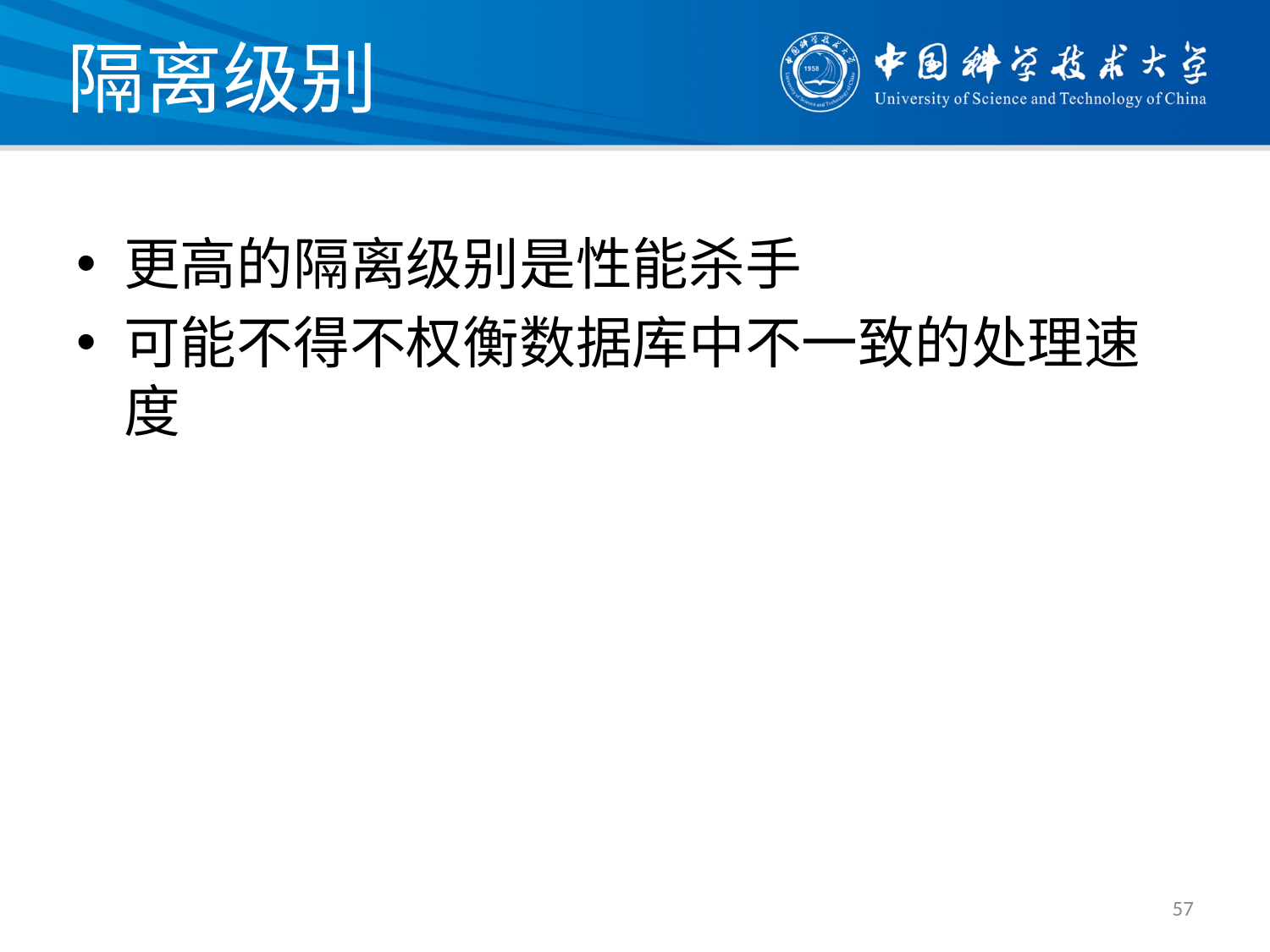

# 隔离级别
更高的隔离级别是性能杀手
可能不得不权衡数据库中不一致的处理速度
57